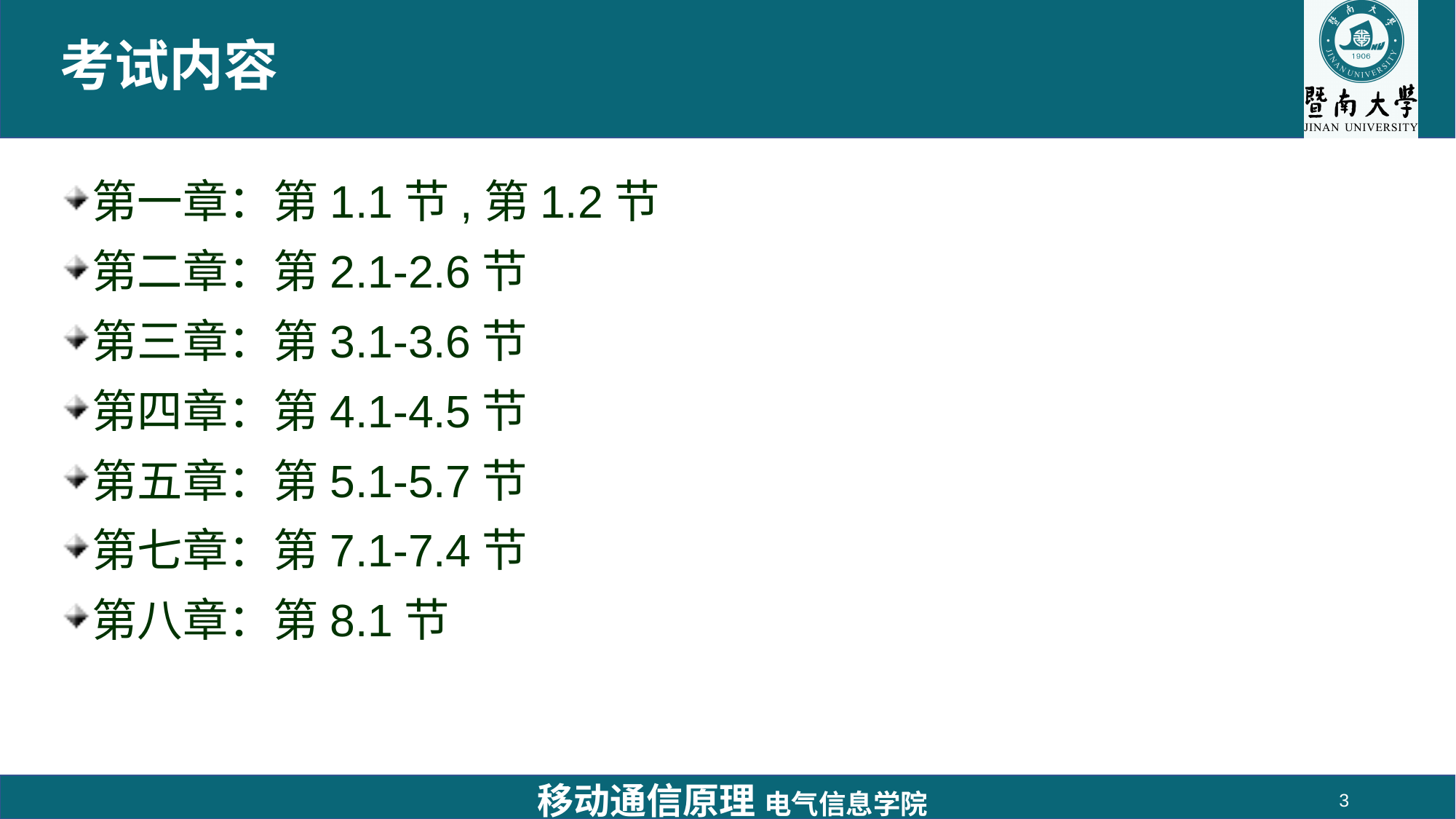

# 考试内容
第一章：第1.1节,第1.2节
第二章：第2.1-2.6节
第三章：第3.1-3.6节
第四章：第4.1-4.5节
第五章：第5.1-5.7节
第七章：第7.1-7.4节
第八章：第8.1节
移动通信原理 电气信息学院
3